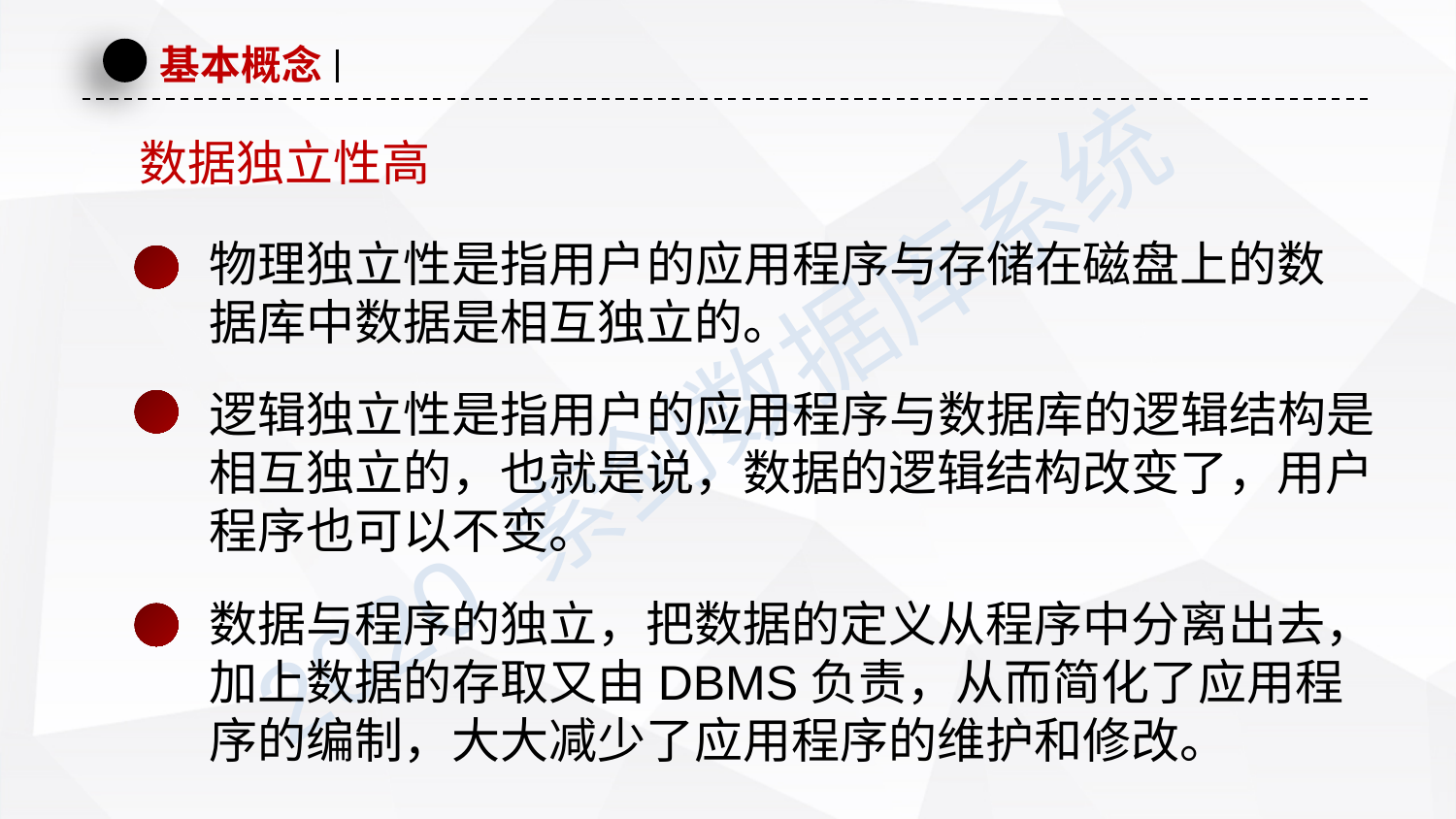

基本概念

数据独立性高
物理独立性是指用户的应用程序与存储在磁盘上的数据库中数据是相互独立的。

逻辑独立性是指用户的应用程序与数据库的逻辑结构是相互独立的，也就是说，数据的逻辑结构改变了，用户程序也可以不变。

数据与程序的独立，把数据的定义从程序中分离出去，加上数据的存取又由DBMS负责，从而简化了应用程序的编制，大大减少了应用程序的维护和修改。